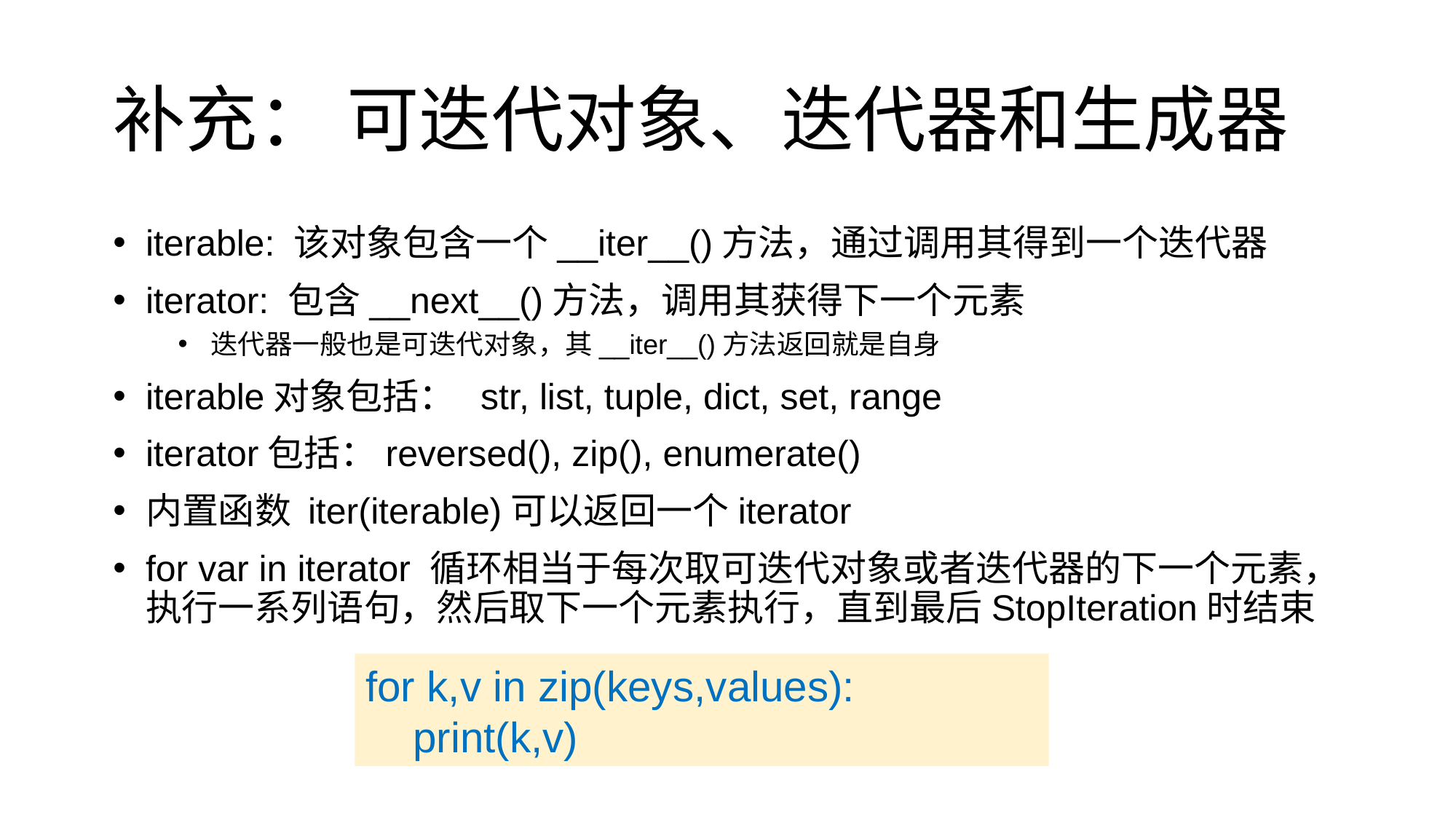

# 补充： 可迭代对象、迭代器和生成器
iterable: 该对象包含一个__iter__()方法，通过调用其得到一个迭代器
iterator: 包含__next__()方法，调用其获得下一个元素
迭代器一般也是可迭代对象，其__iter__()方法返回就是自身
iterable对象包括：  str, list, tuple, dict, set, range
iterator包括：reversed(), zip(), enumerate()
内置函数 iter(iterable)可以返回一个iterator
for var in iterator 循环相当于每次取可迭代对象或者迭代器的下一个元素，执行一系列语句，然后取下一个元素执行，直到最后StopIteration时结束
for k,v in zip(keys,values):
    print(k,v)